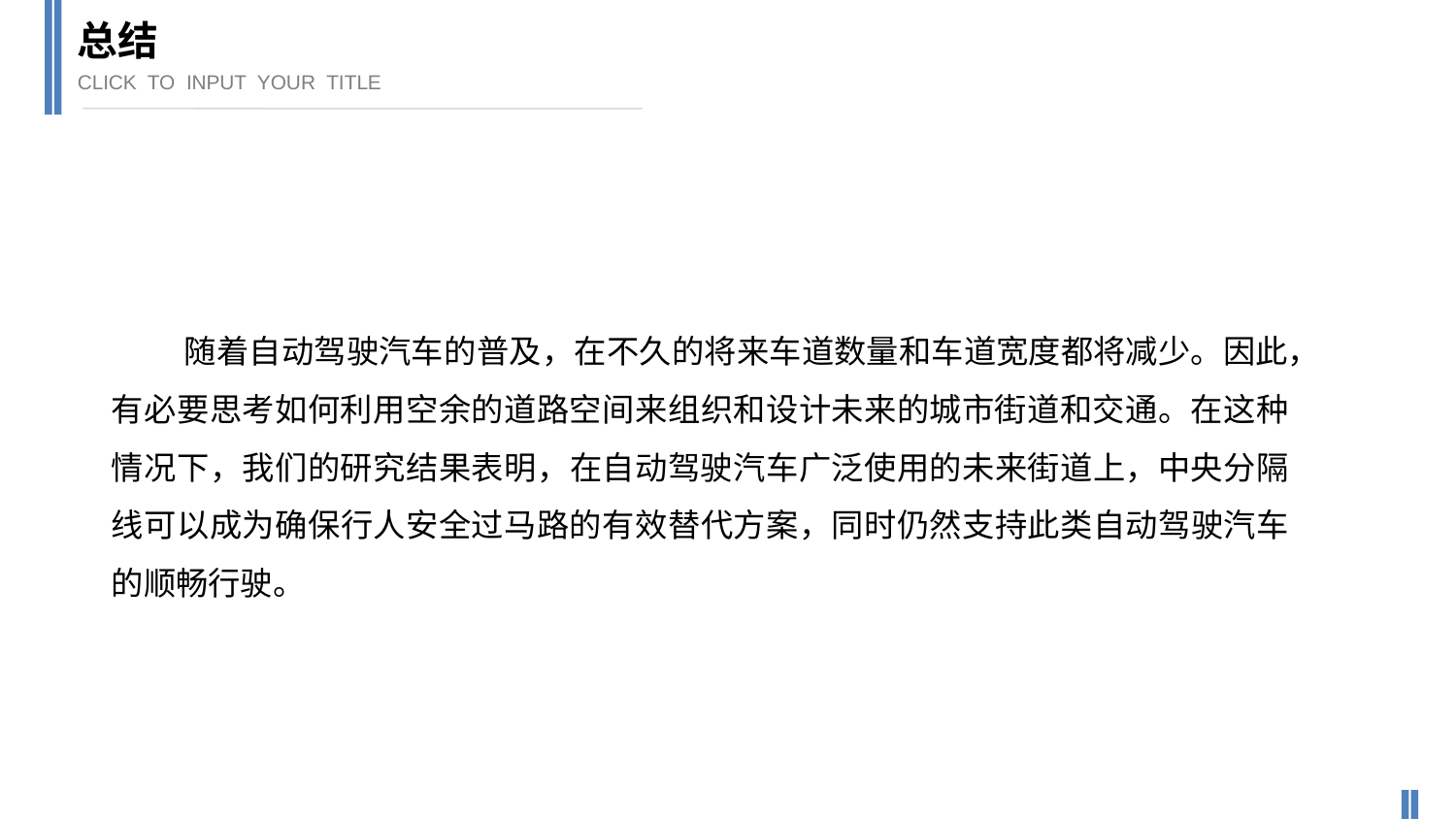

总结
CLICK  TO  INPUT  YOUR  TITLE
随着自动驾驶汽车的普及，在不久的将来车道数量和车道宽度都将减少。因此，有必要思考如何利用空余的道路空间来组织和设计未来的城市街道和交通。在这种情况下，我们的研究结果表明，在自动驾驶汽车广泛使用的未来街道上，中央分隔线可以成为确保行人安全过马路的有效替代方案，同时仍然支持此类自动驾驶汽车的顺畅行驶。